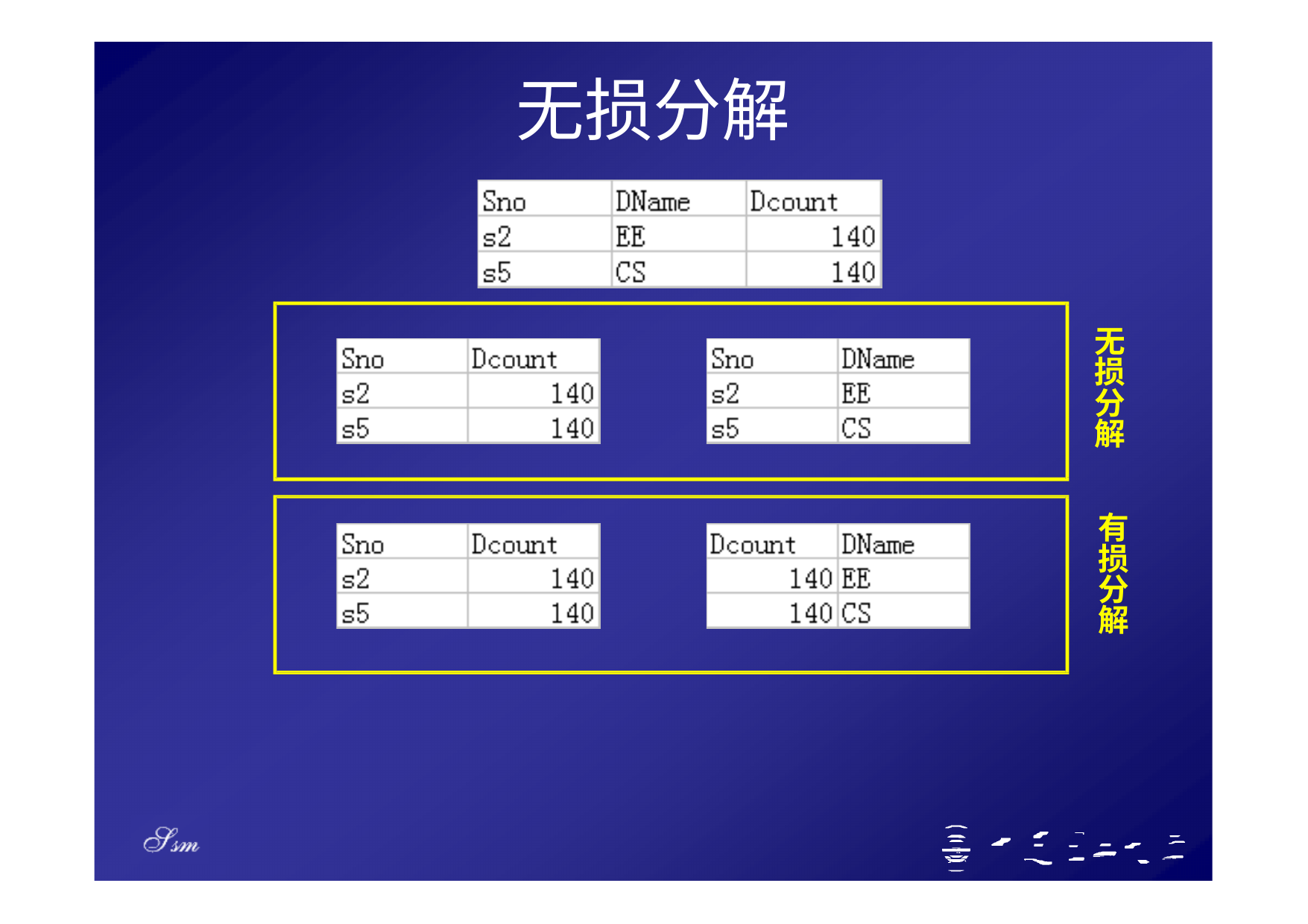

# 无损分解

无 损 分 解

有 损 分 解

Ssm